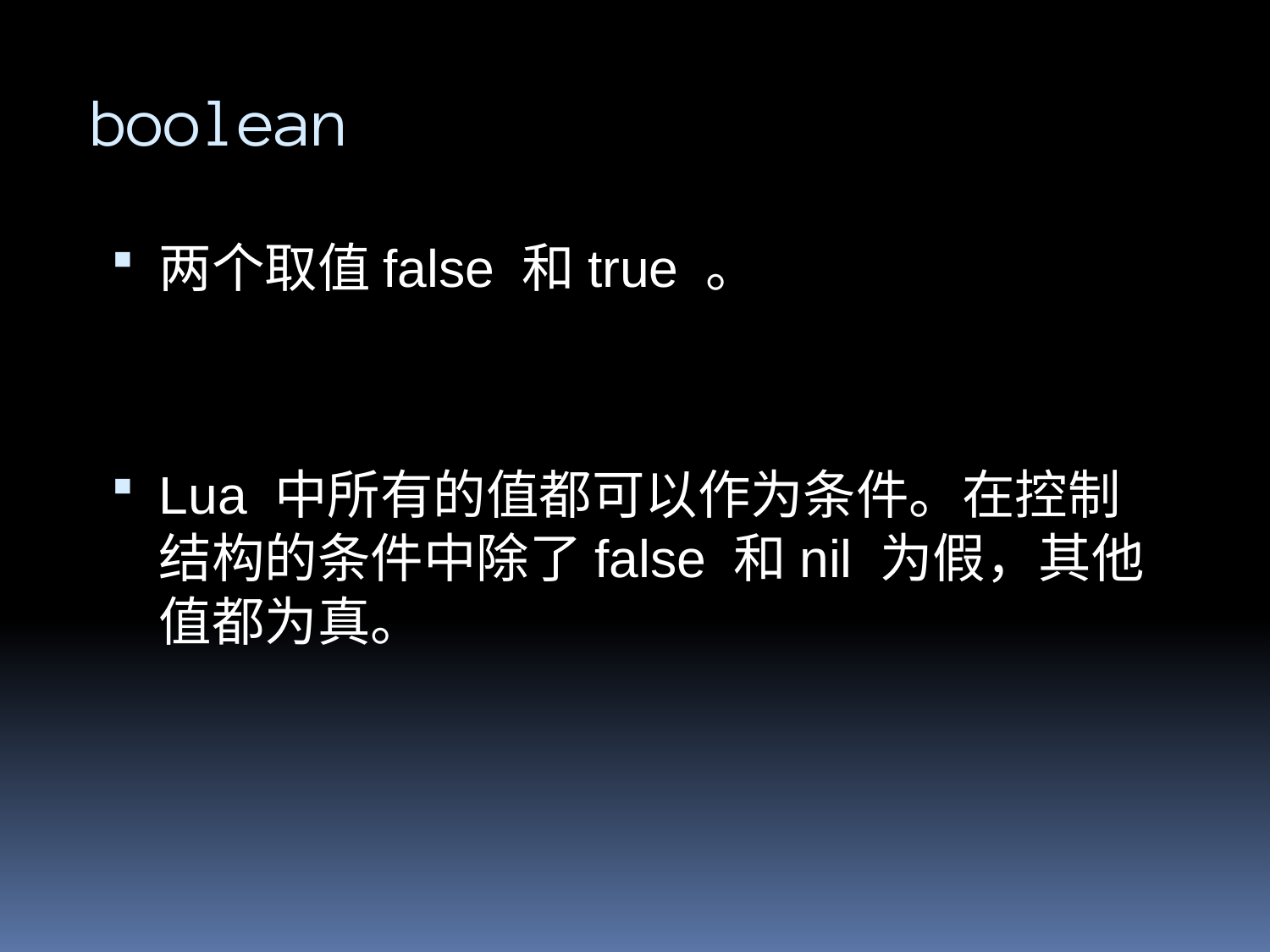

boolean
两个取值false 和true 。

Lua 中所有的值都可以作为条件。在控制结构的条件中除了false 和nil 为假，其他值都为真。